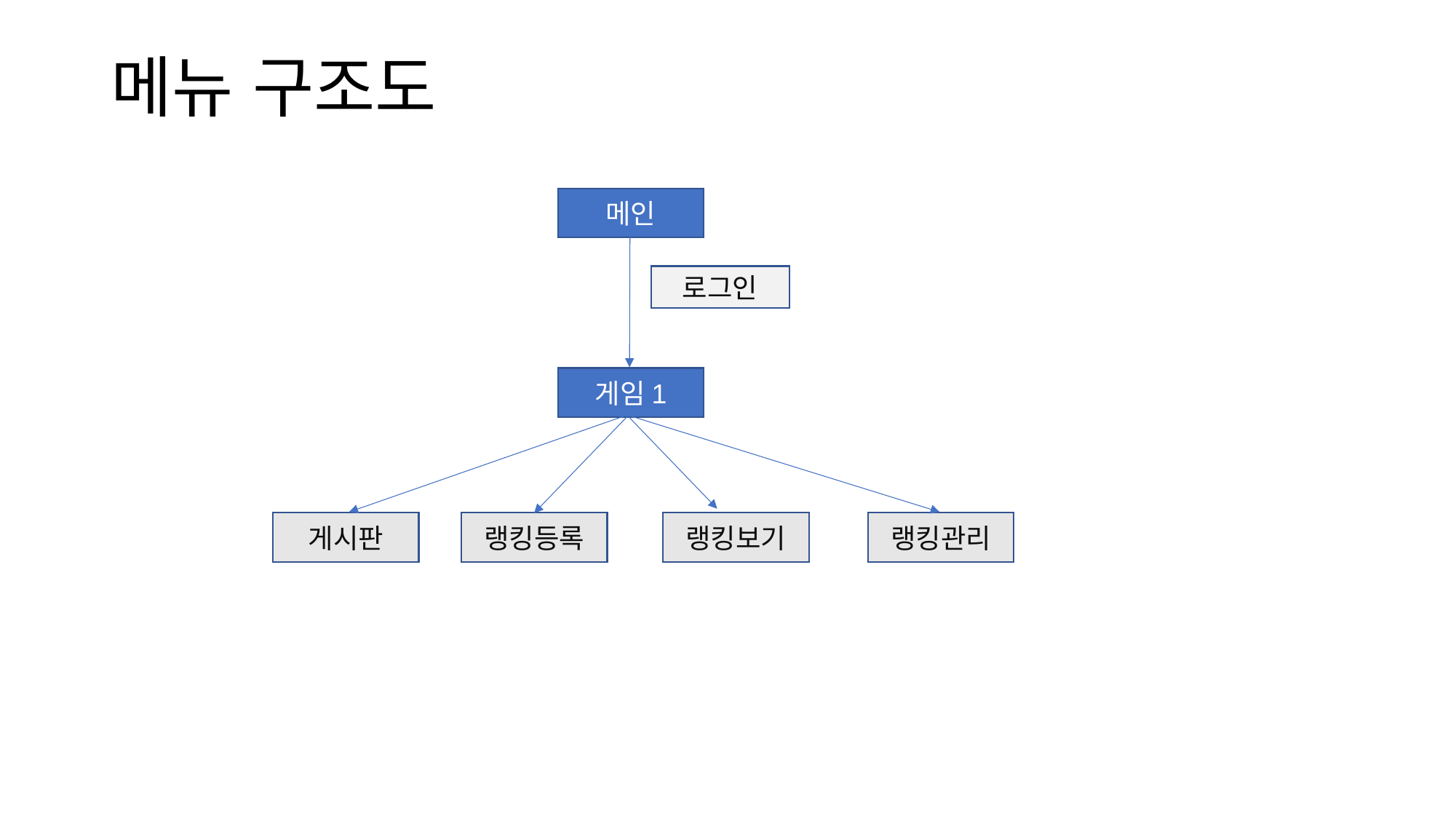

# 메뉴 구조도
메인
로그인
게임1
게시판
랭킹등록
랭킹보기
랭킹관리